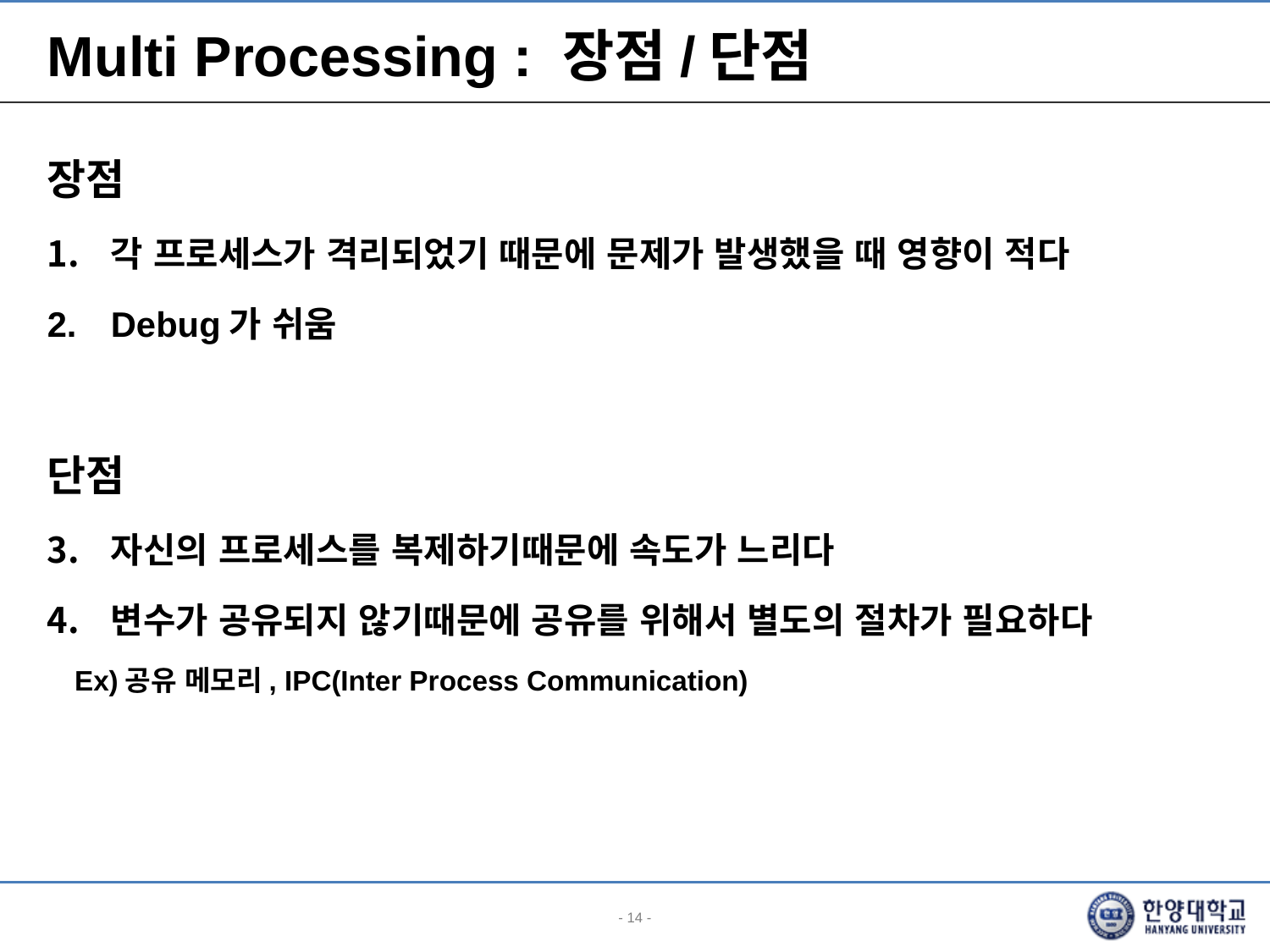

# Multi Processing : 장점/단점
장점
각 프로세스가 격리되었기 때문에 문제가 발생했을 때 영향이 적다
Debug가 쉬움

단점
자신의 프로세스를 복제하기때문에 속도가 느리다
변수가 공유되지 않기때문에 공유를 위해서 별도의 절차가 필요하다
Ex)공유 메모리, IPC(Inter Process Communication)